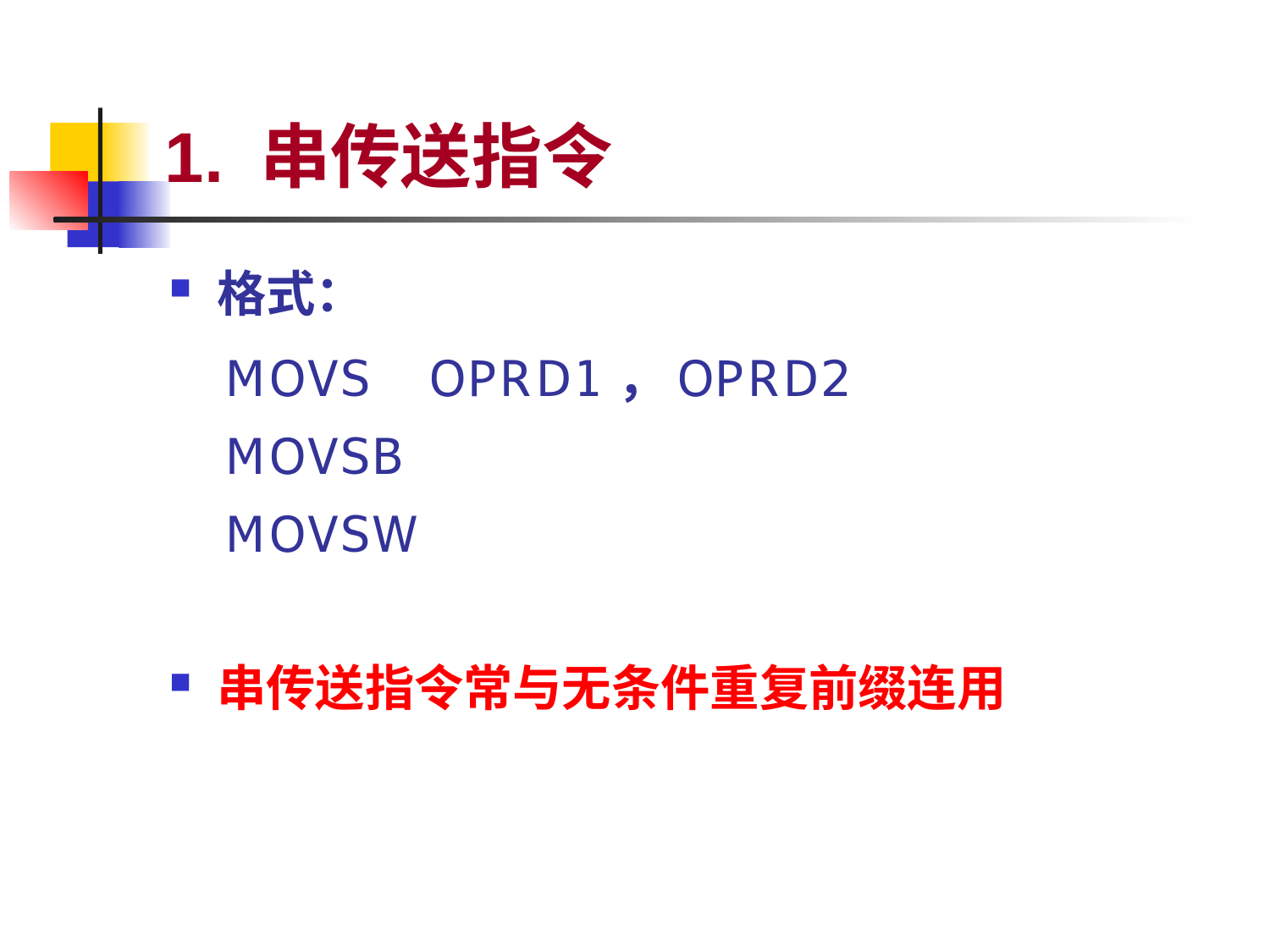

# 1. 串传送指令
格式：
    MOVS    OPRD1，OPRD2
    MOVSB
    MOVSW

串传送指令常与无条件重复前缀连用
150